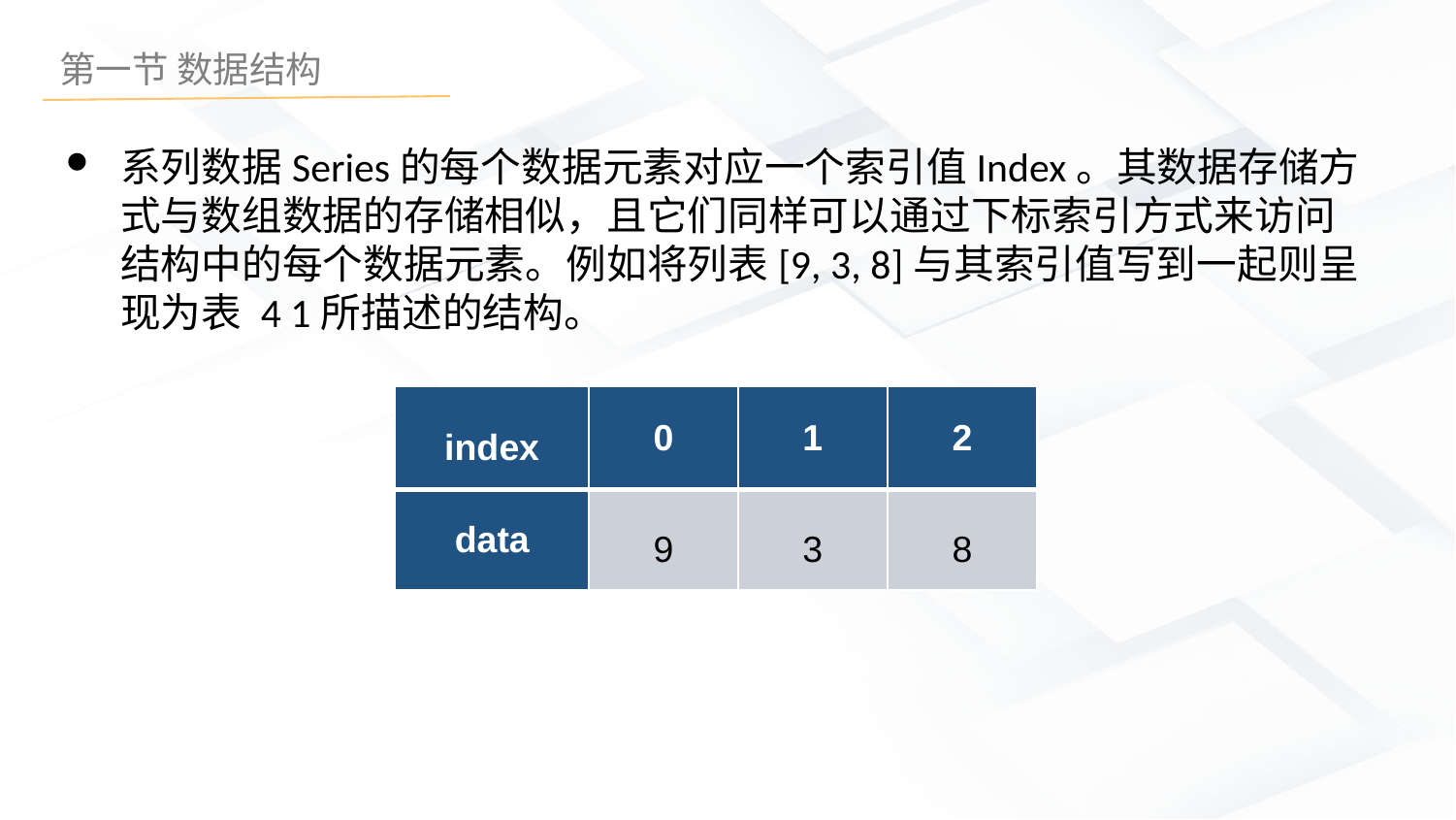

系列数据Series的每个数据元素对应一个索引值Index。其数据存储方式与数组数据的存储相似，且它们同样可以通过下标索引方式来访问结构中的每个数据元素。例如将列表[9, 3, 8]与其索引值写到一起则呈现为表 4 1所描述的结构。
| index | 0 | 1 | 2 |
| --- | --- | --- | --- |
| data | 9 | 3 | 8 |